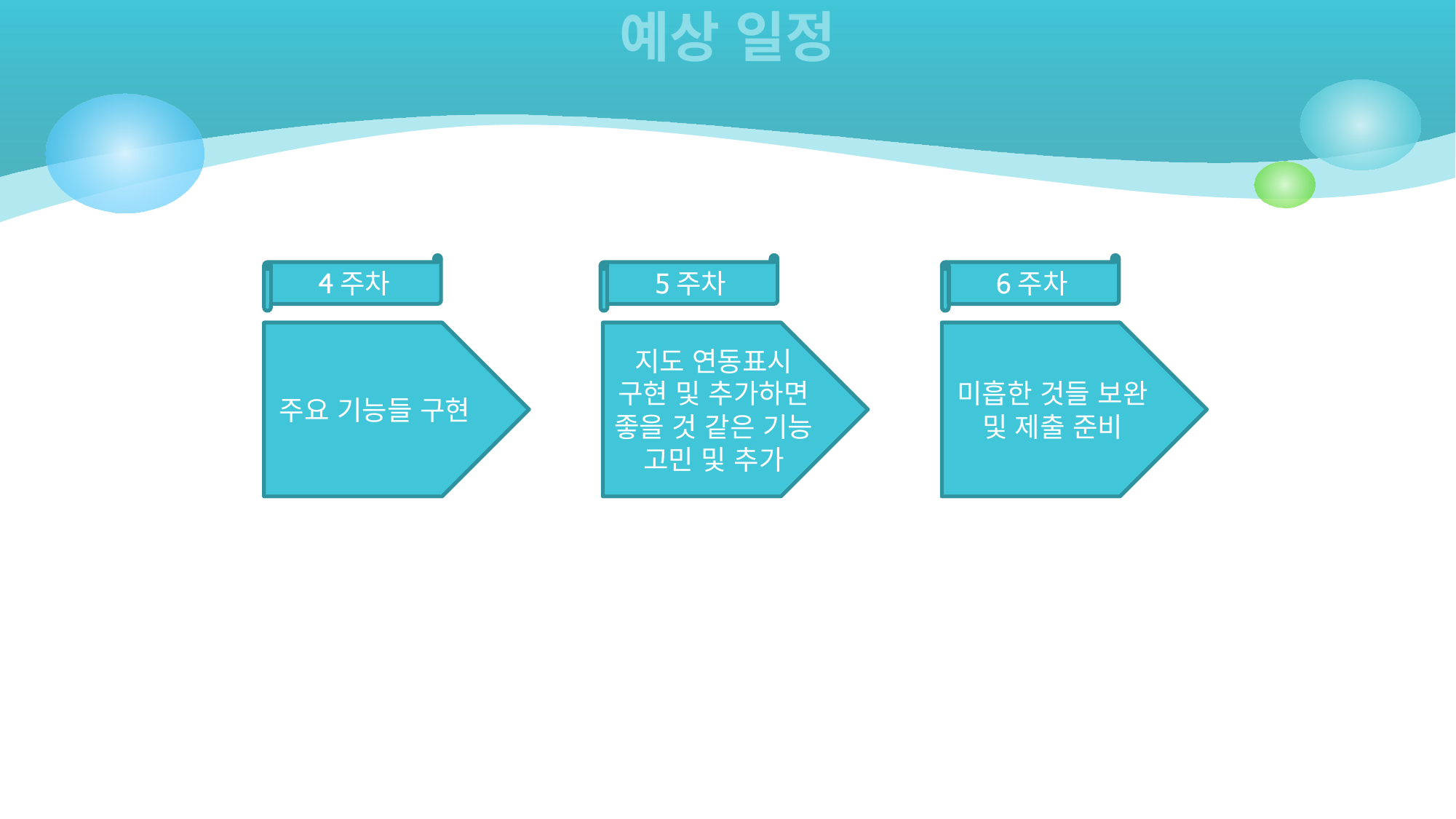

# 예상 일정
6주차
4주차
5주차
주요 기능들 구현
지도 연동표시 구현 및 추가하면 좋을 것 같은 기능 고민 및 추가
미흡한 것들 보완 및 제출 준비